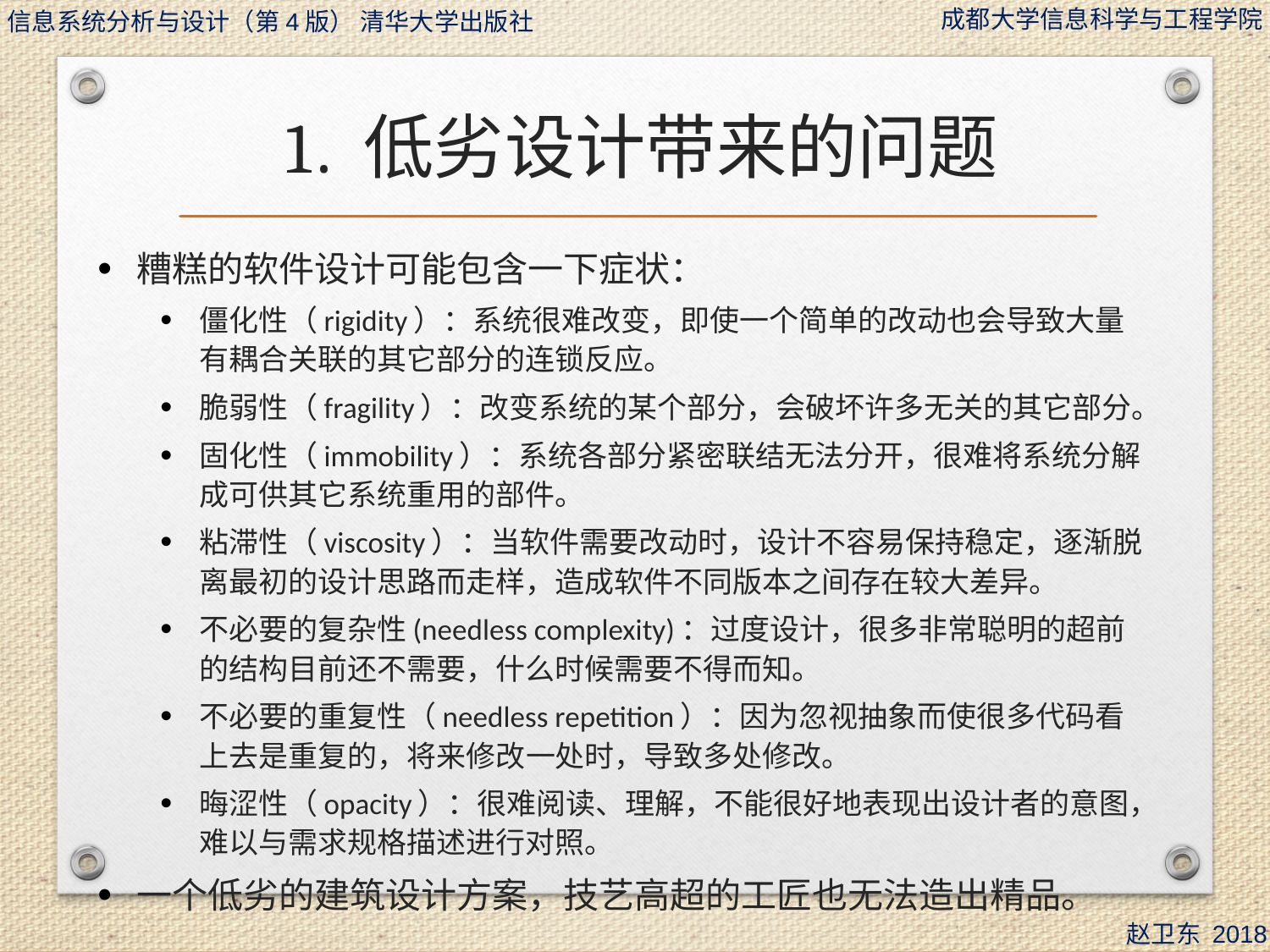

# 1. 低劣设计带来的问题
糟糕的软件设计可能包含一下症状：
僵化性（rigidity）：系统很难改变，即使一个简单的改动也会导致大量有耦合关联的其它部分的连锁反应。
脆弱性（fragility）：改变系统的某个部分，会破坏许多无关的其它部分。
固化性（immobility）：系统各部分紧密联结无法分开，很难将系统分解成可供其它系统重用的部件。
粘滞性（viscosity）：当软件需要改动时，设计不容易保持稳定，逐渐脱离最初的设计思路而走样，造成软件不同版本之间存在较大差异。
不必要的复杂性(needless complexity)：过度设计，很多非常聪明的超前的结构目前还不需要，什么时候需要不得而知。
不必要的重复性（needless repetition）：因为忽视抽象而使很多代码看上去是重复的，将来修改一处时，导致多处修改。
晦涩性（opacity）：很难阅读、理解，不能很好地表现出设计者的意图，难以与需求规格描述进行对照。
一个低劣的建筑设计方案，技艺高超的工匠也无法造出精品。